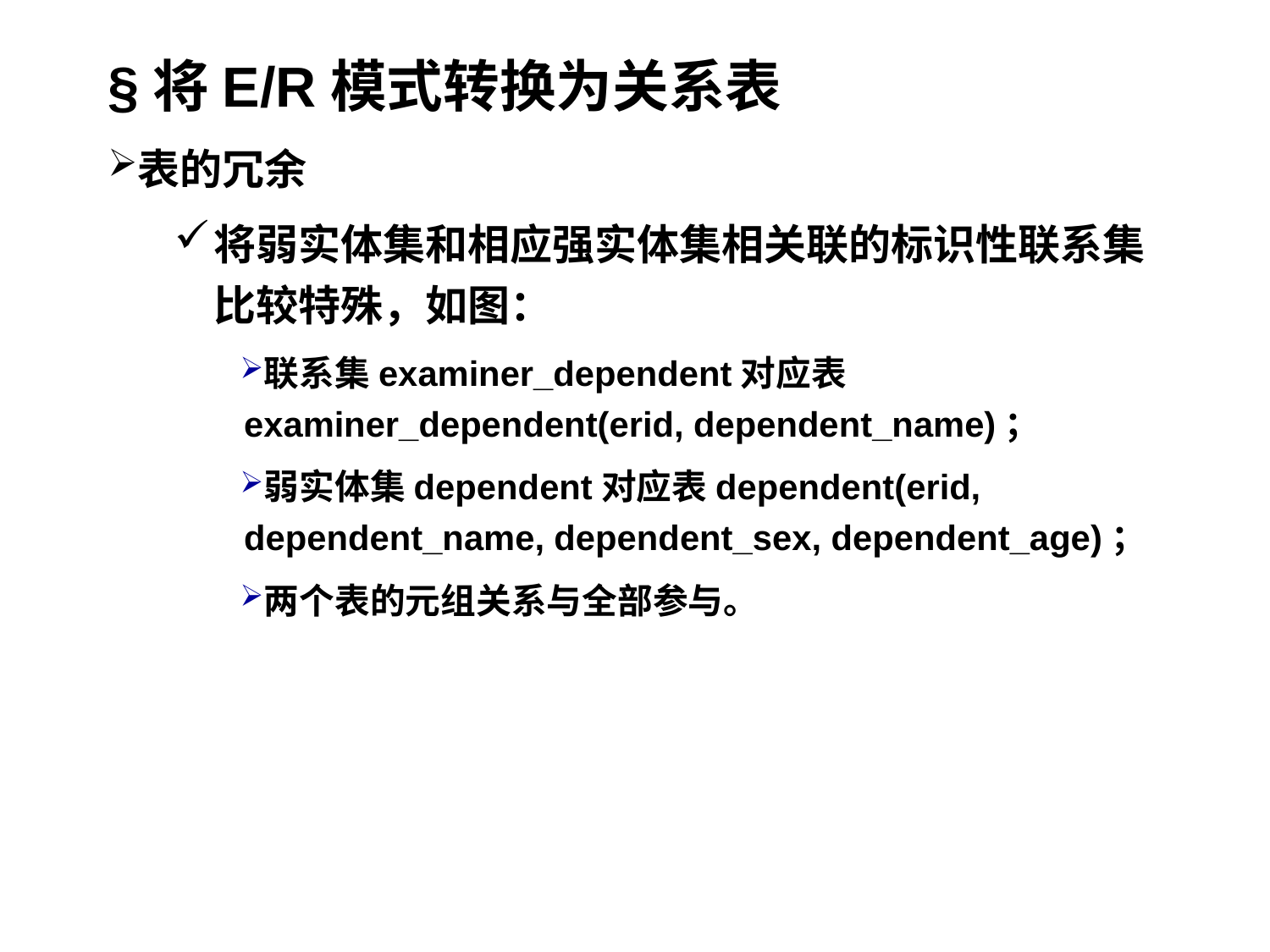

§将E/R模式转换为关系表
表的冗余
将弱实体集和相应强实体集相关联的标识性联系集比较特殊，如图：
联系集examiner_dependent对应表examiner_dependent(erid, dependent_name)；
弱实体集dependent对应表dependent(erid, dependent_name, dependent_sex, dependent_age)；
两个表的元组关系与全部参与。